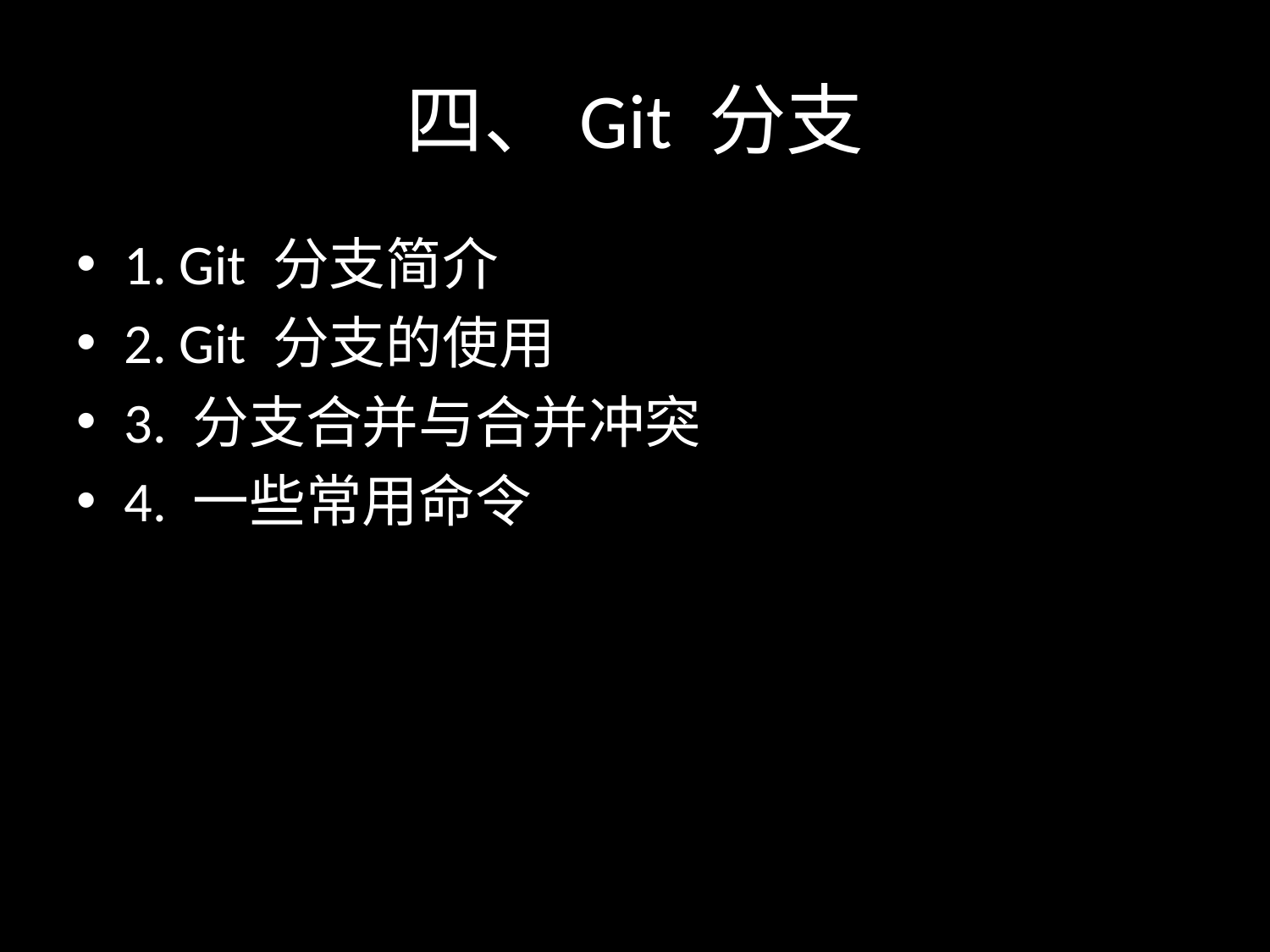

# 四、Git 分支
1. Git 分支简介
2. Git 分支的使用
3. 分支合并与合并冲突
4. 一些常用命令